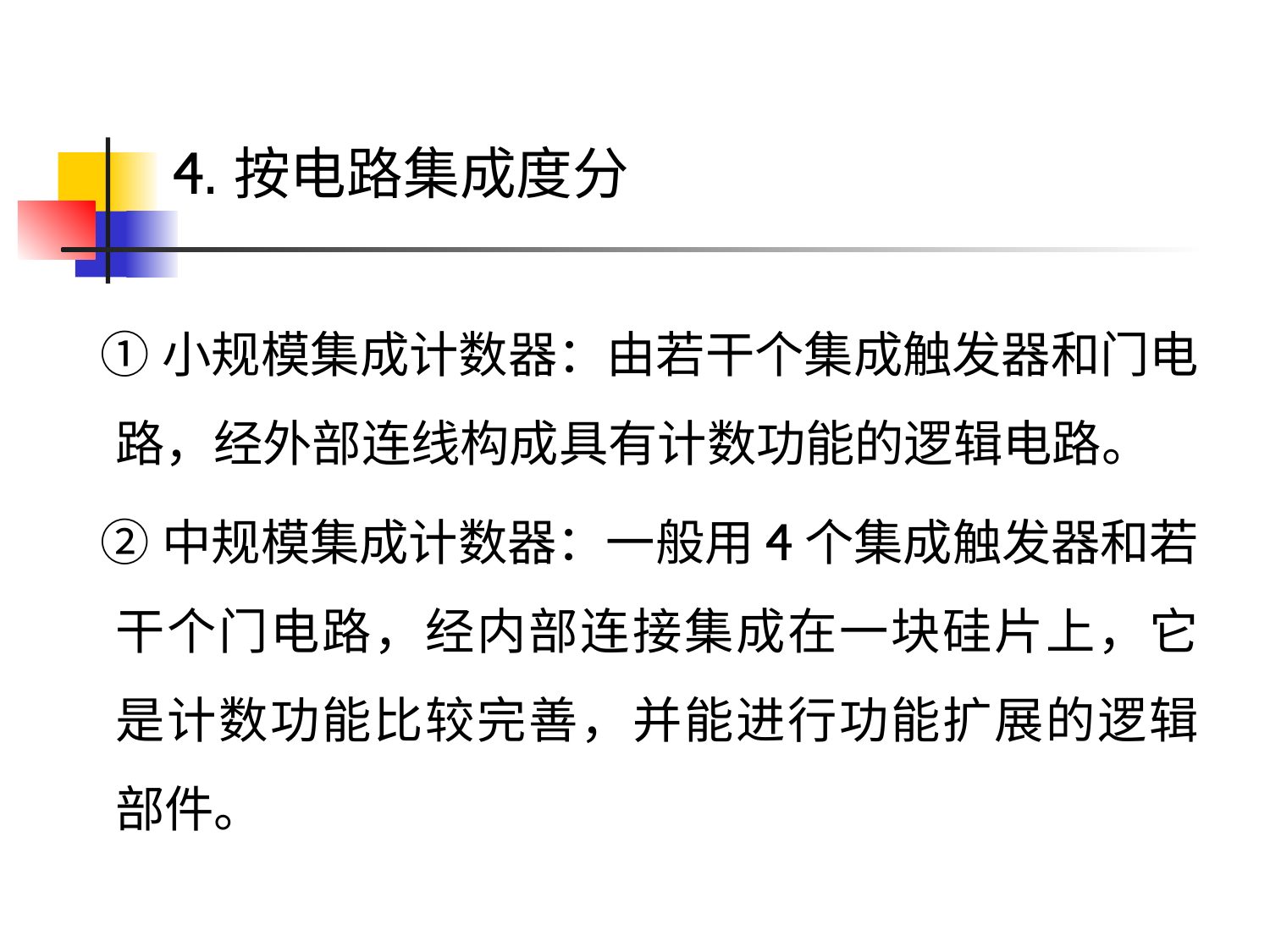

4.按电路集成度分

   ①小规模集成计数器：由若干个集成触发器和门电路，经外部连线构成具有计数功能的逻辑电路。
   ②中规模集成计数器：一般用4个集成触发器和若干个门电路，经内部连接集成在一块硅片上，它是计数功能比较完善，并能进行功能扩展的逻辑部件。